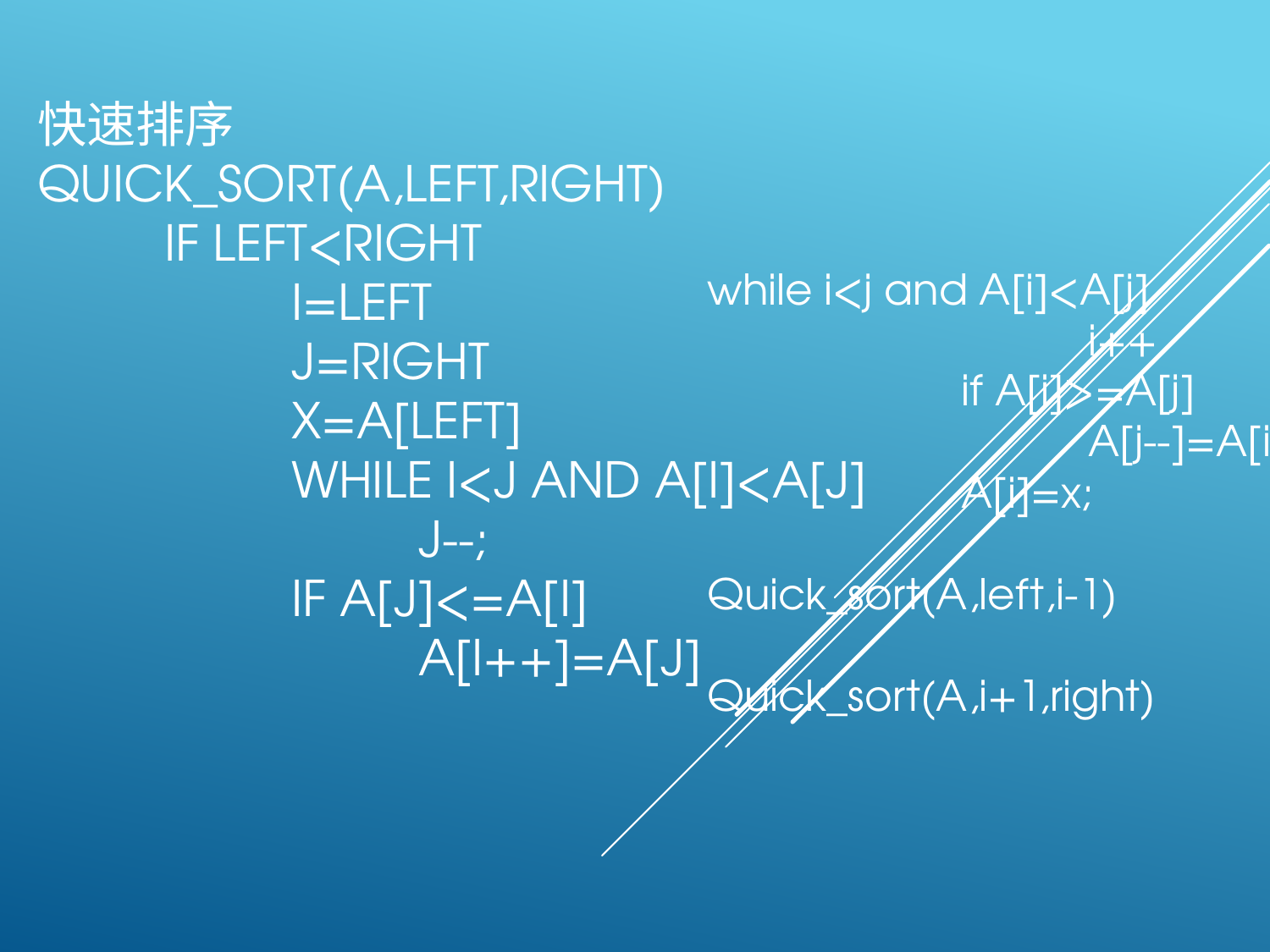

while i<j and A[i]<A[j]
			i++
		if A[i]>=A[j]
			A[j--]=A[i]
		A[i]=x;
		Quick_sort(A,left,i-1)
		Quick_sort(A,i+1,right)
# 快速排序 Quick_sort(A,left,right) If left<right i=left j=right x=A[left] while i<j and A[i]<A[j] j--; if A[j]<=A[i] A[i++]=A[j]